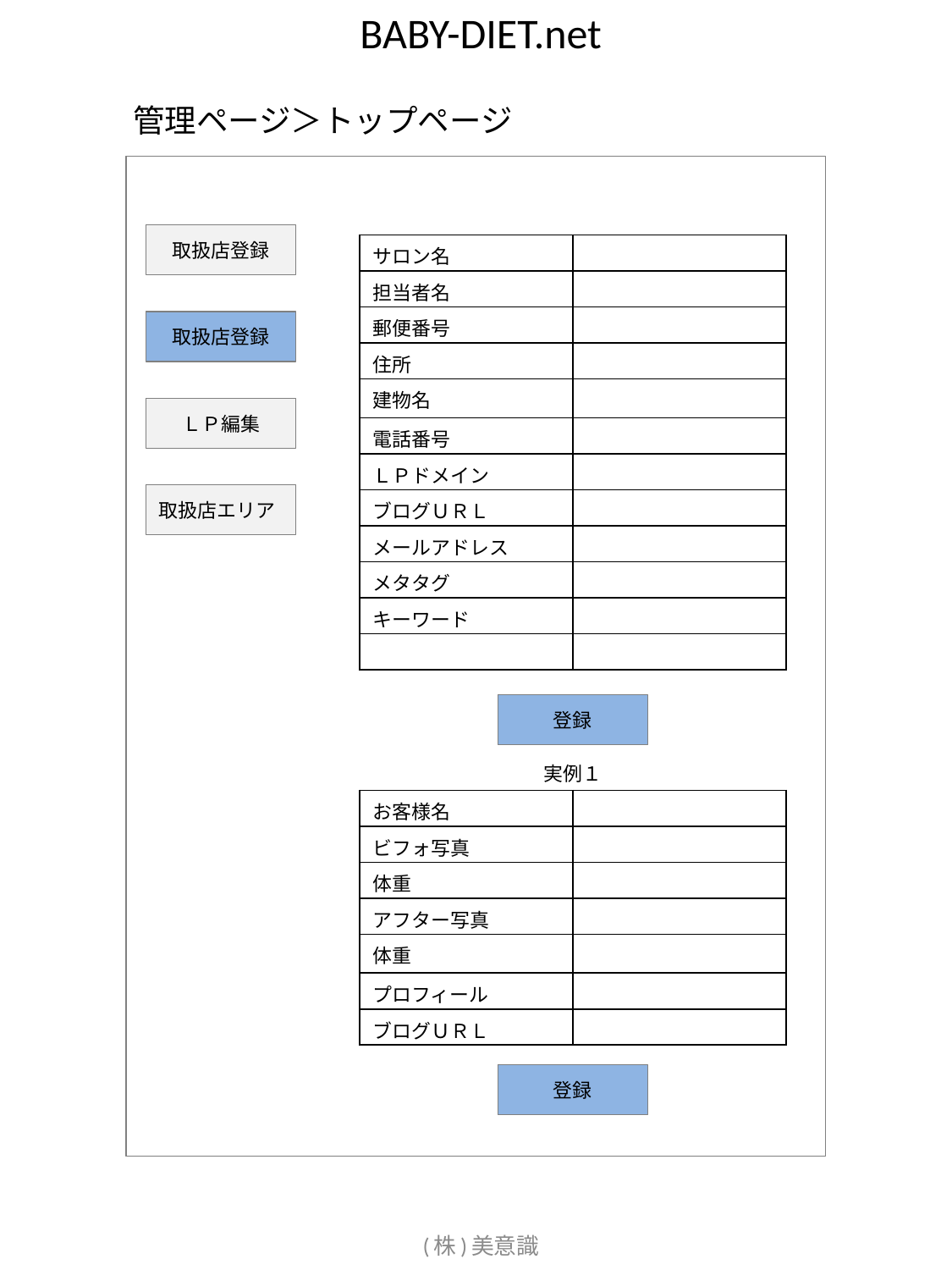

# BABY-DIET.net
管理ページ＞トップページ

取扱店登録
| サロン名 |  |
| --- | --- |
| 担当者名 |  |
| 郵便番号 |  |
| 住所 |  |
| 建物名 |  |
| 電話番号 |  |
| ＬＰドメイン |  |
| ブログＵＲＬ |  |
| メールアドレス |  |
| メタタグ |  |
| キーワード |  |
|  |  |
取扱店登録
ＬＰ編集
取扱店エリア
登録
実例１
| お客様名 |  |
| --- | --- |
| ビフォ写真 |  |
| 体重 |  |
| アフター写真 |  |
| 体重 |  |
| プロフィール |  |
| ブログＵＲＬ |  |
登録
(株)美意識